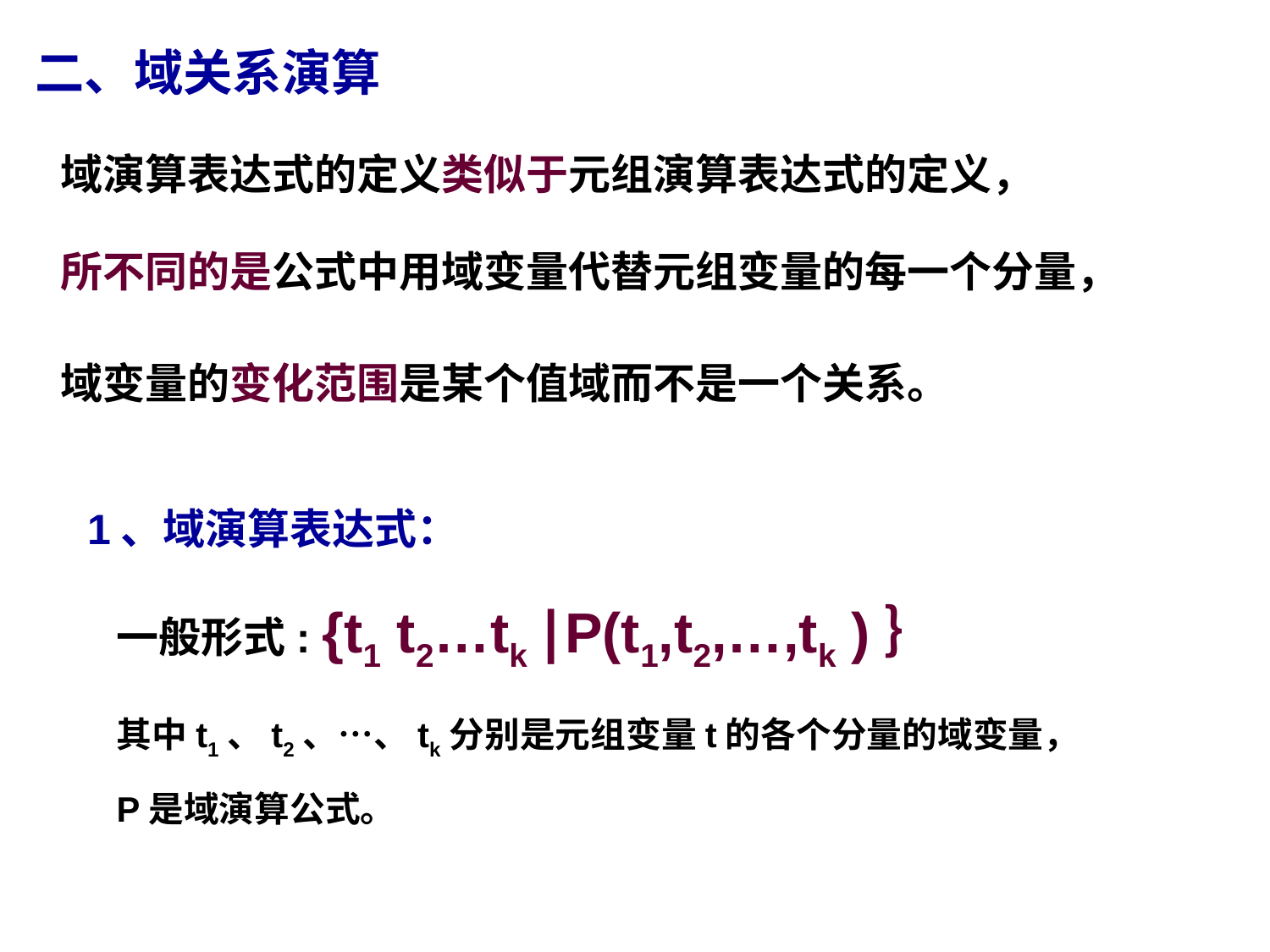

二、域关系演算
    域演算表达式的定义类似于元组演算表达式的定义，
    所不同的是公式中用域变量代替元组变量的每一个分量，
    域变量的变化范围是某个值域而不是一个关系。
1、域演算表达式：
  一般形式: {t1 t2…tk ∣P(t1,t2,…,tk )｝
  其中t1、t2、…、tk分别是元组变量t的各个分量的域变量，
   P是域演算公式。